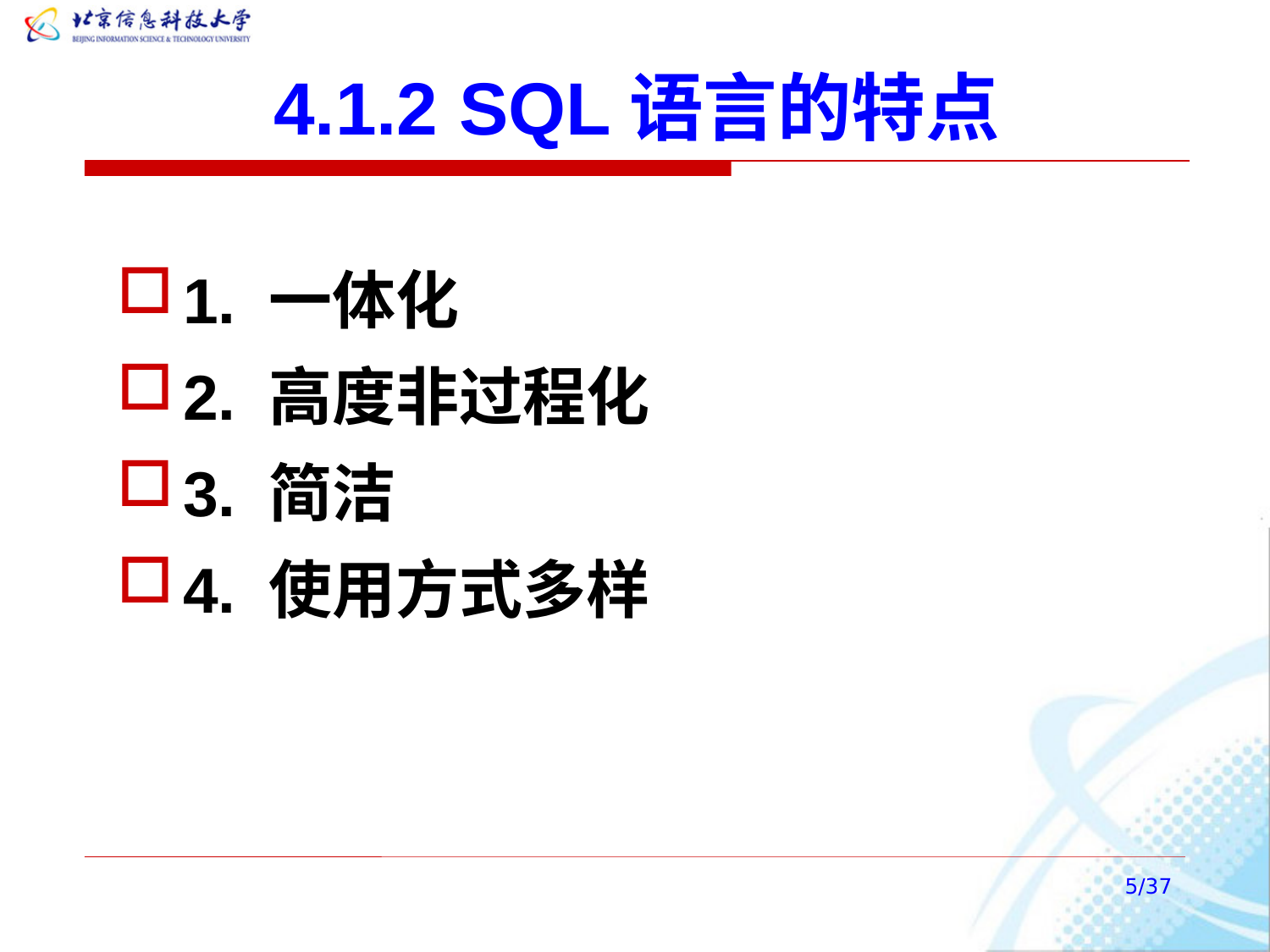

# 4.1.2 SQL语言的特点
1. 一体化
2. 高度非过程化
3. 简洁
4. 使用方式多样

5/37